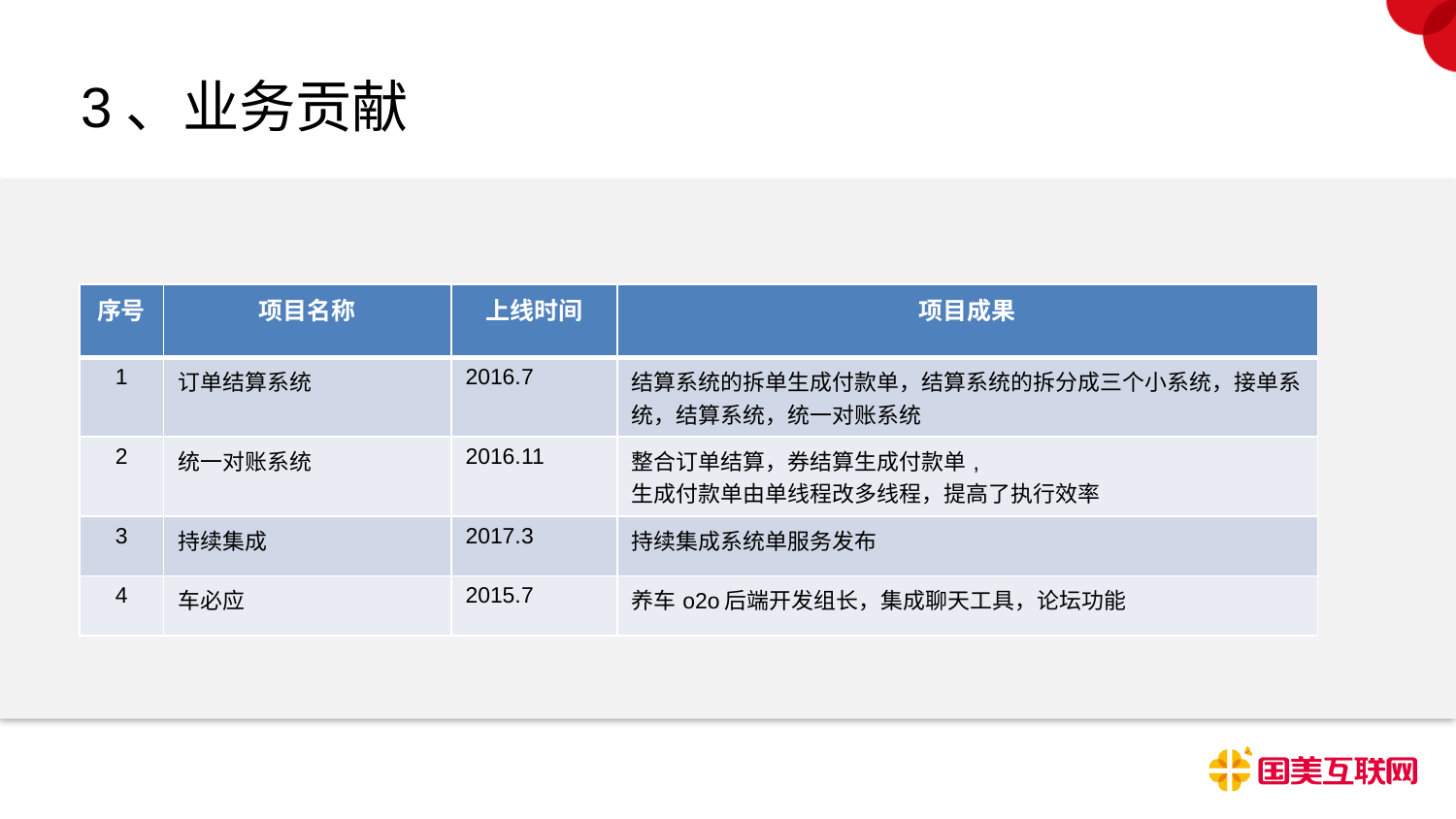

# 3、业务贡献
| 序号 | 项目名称 | 上线时间 | 项目成果 |
| --- | --- | --- | --- |
| 1 | 订单结算系统 | 2016.7 | 结算系统的拆单生成付款单，结算系统的拆分成三个小系统，接单系统，结算系统，统一对账系统 |
| 2 | 统一对账系统 | 2016.11 | 整合订单结算，券结算生成付款单, 生成付款单由单线程改多线程，提高了执行效率 |
| 3 | 持续集成 | 2017.3 | 持续集成系统单服务发布 |
| 4 | 车必应 | 2015.7 | 养车o2o后端开发组长，集成聊天工具，论坛功能 |